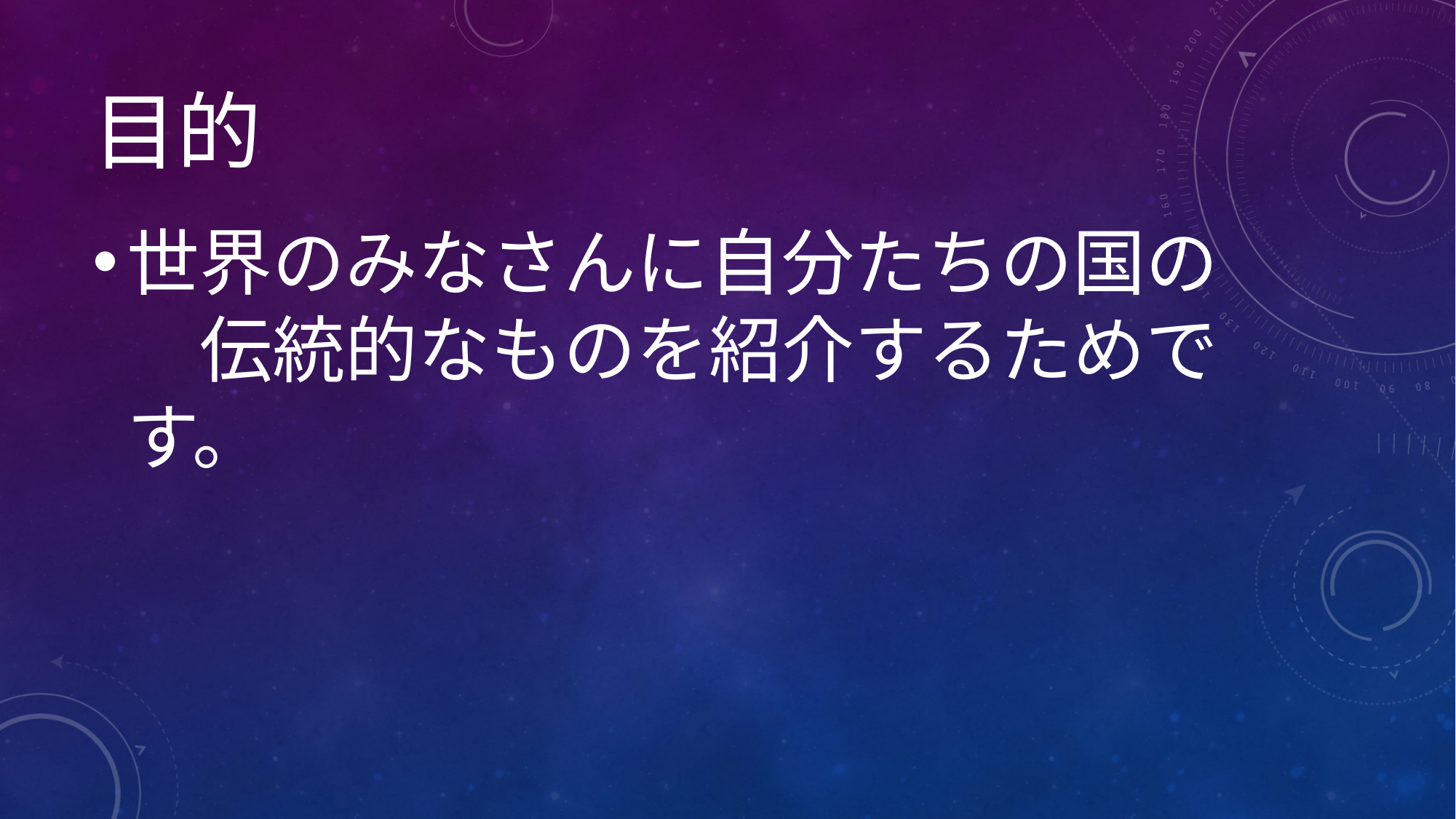

# 目的
世界のみなさんに自分たちの国の　伝統的なものを紹介するためです。